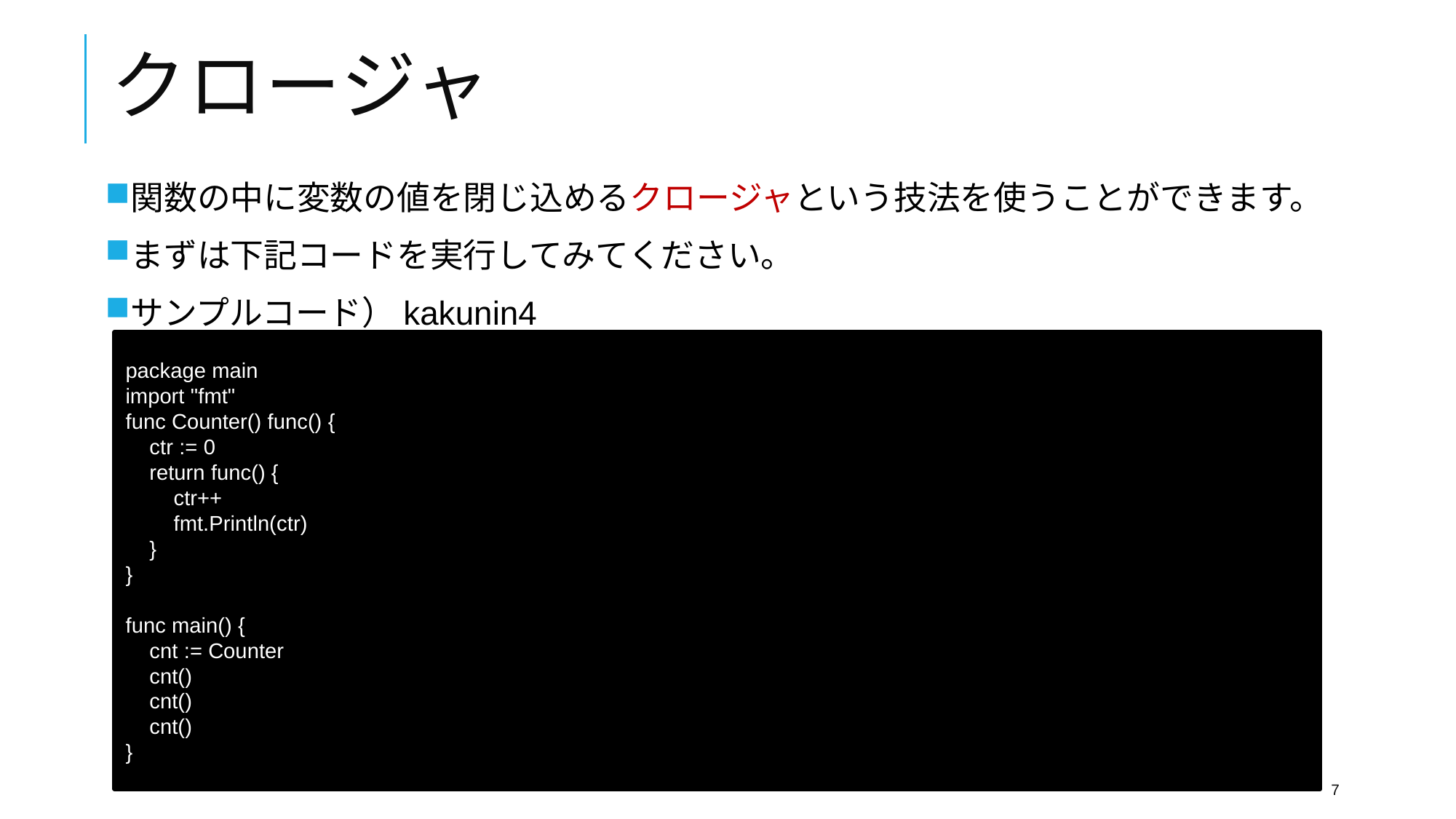

# クロージャ
関数の中に変数の値を閉じ込めるクロージャという技法を使うことができます。
まずは下記コードを実行してみてください。
サンプルコード）kakunin4
package main
import "fmt"
func Counter() func() {
    ctr := 0
    return func() {
        ctr++
        fmt.Println(ctr)
    }
}
func main() {
    cnt := Counter
    cnt()
    cnt()
    cnt()
}
7